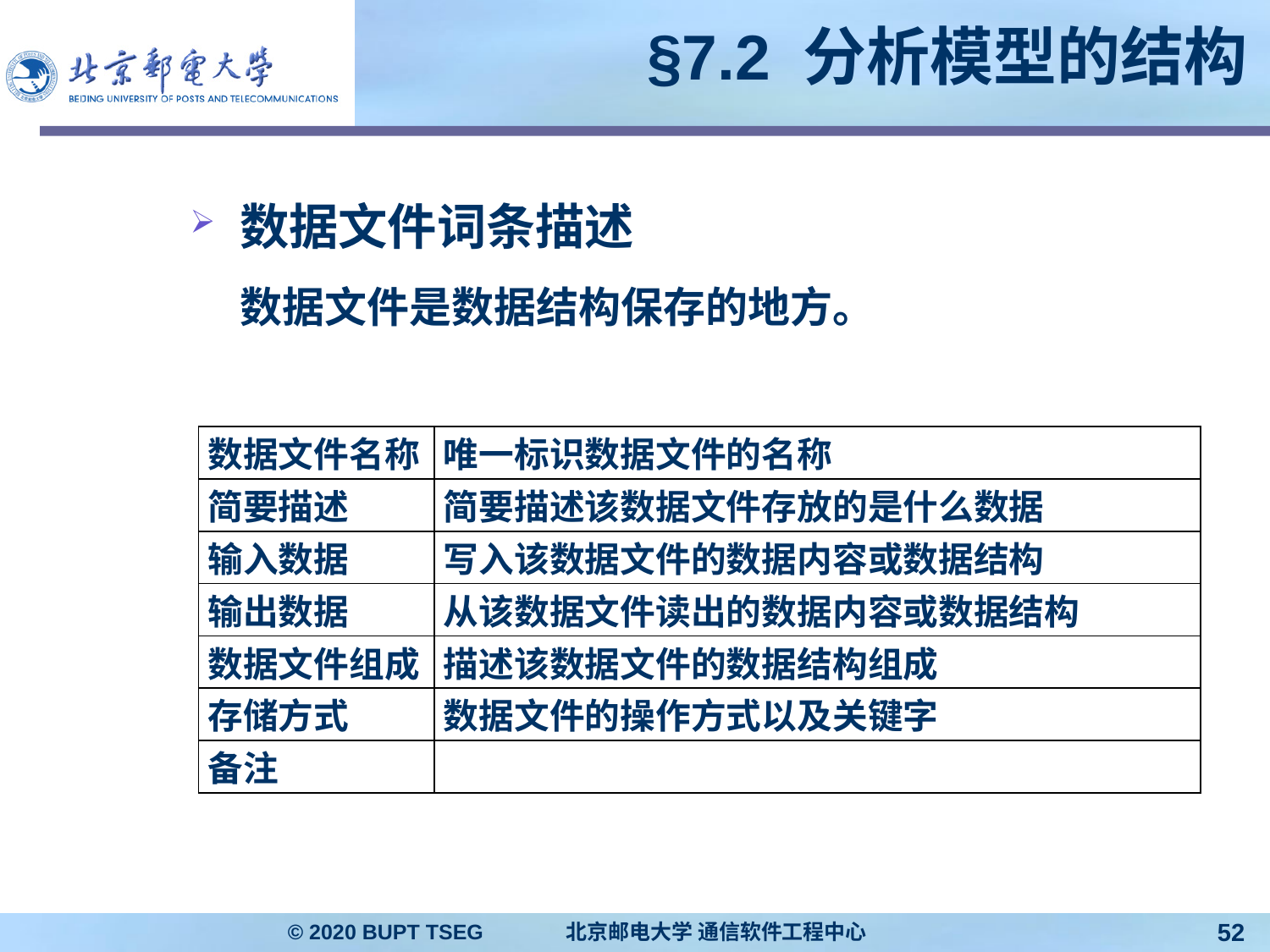

# §7.2 分析模型的结构
数据文件词条描述
	数据文件是数据结构保存的地方。
| 数据文件名称 | 唯一标识数据文件的名称 |
| --- | --- |
| 简要描述 | 简要描述该数据文件存放的是什么数据 |
| 输入数据 | 写入该数据文件的数据内容或数据结构 |
| 输出数据 | 从该数据文件读出的数据内容或数据结构 |
| 数据文件组成 | 描述该数据文件的数据结构组成 |
| 存储方式 | 数据文件的操作方式以及关键字 |
| 备注 |  |
© 2020 BUPT TSEG             北京邮电大学 通信软件工程中心